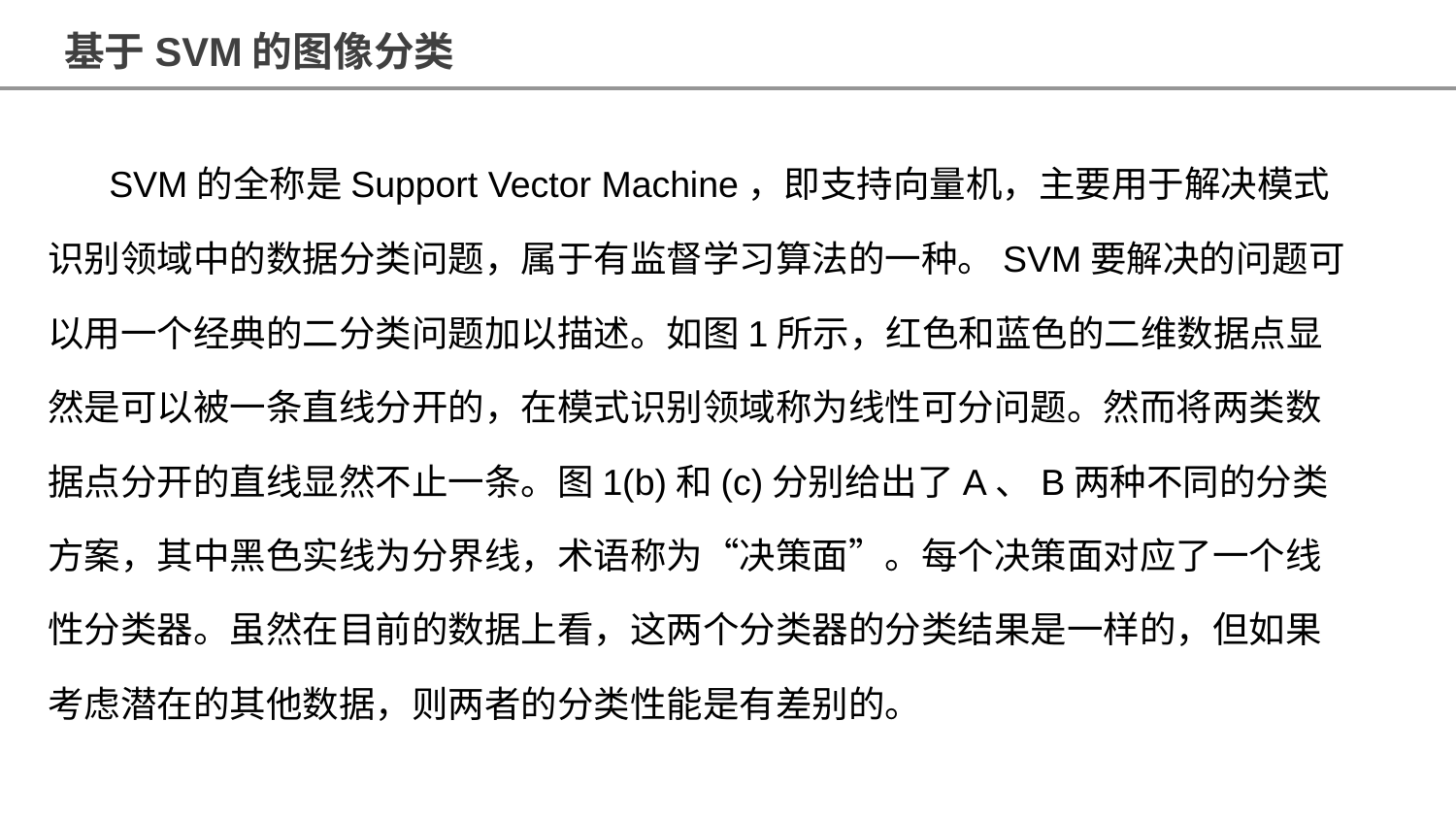

基于SVM的图像分类
      SVM的全称是Support Vector Machine，即支持向量机，主要用于解决模式识别领域中的数据分类问题，属于有监督学习算法的一种。SVM要解决的问题可以用一个经典的二分类问题加以描述。如图1所示，红色和蓝色的二维数据点显然是可以被一条直线分开的，在模式识别领域称为线性可分问题。然而将两类数据点分开的直线显然不止一条。图1(b)和(c)分别给出了A、B两种不同的分类方案，其中黑色实线为分界线，术语称为“决策面”。每个决策面对应了一个线性分类器。虽然在目前的数据上看，这两个分类器的分类结果是一样的，但如果考虑潜在的其他数据，则两者的分类性能是有差别的。